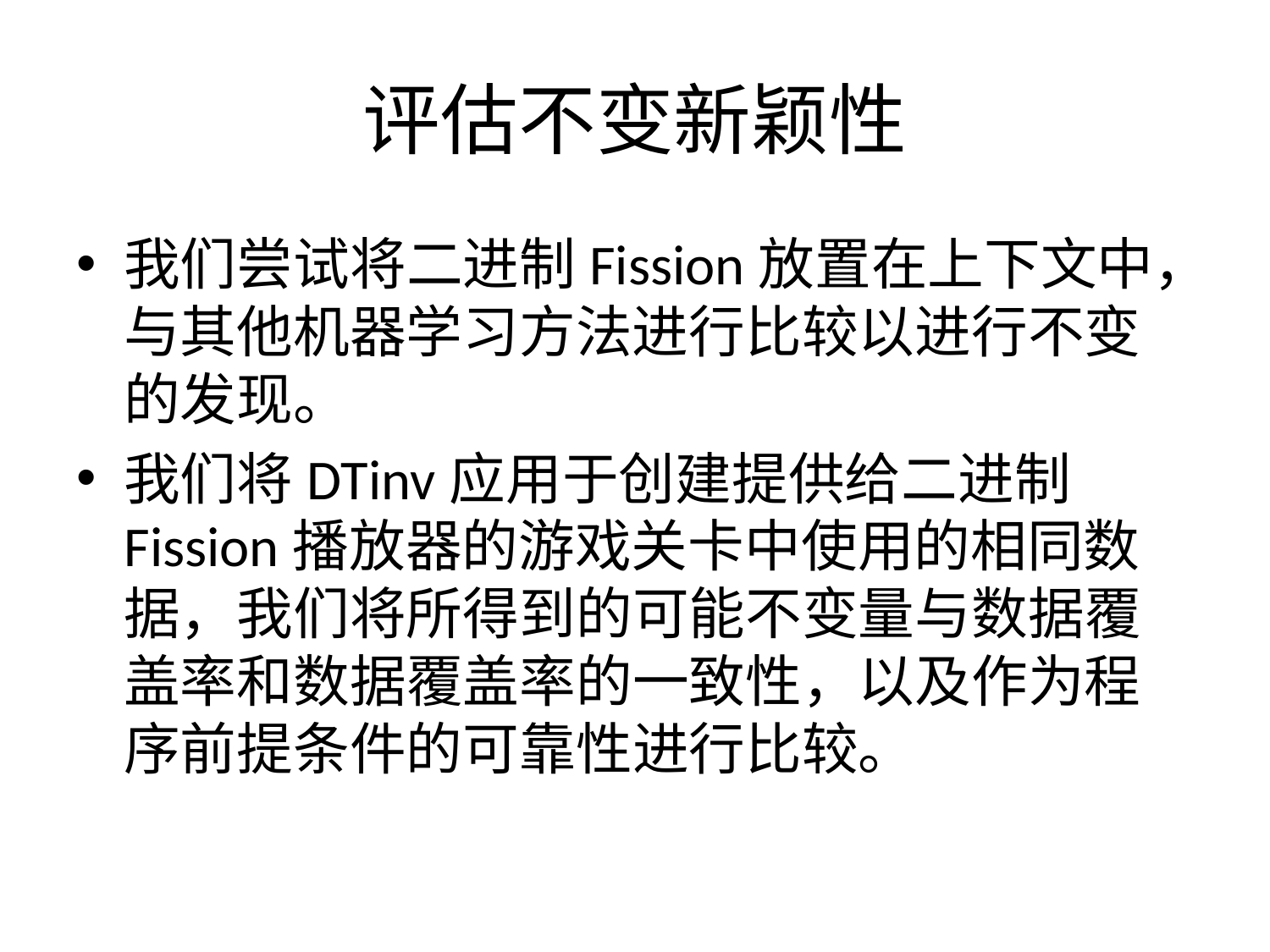

# 评估不变新颖性
我们尝试将二进制Fission放置在上下文中，与其他机器学习方法进行比较以进行不变的发现。
我们将DTinv应用于创建提供给二进制Fission播放器的游戏关卡中使用的相同数据，我们将所得到的可能不变量与数据覆盖率和数据覆盖率的一致性，以及作为程序前提条件的可靠性进行比较。